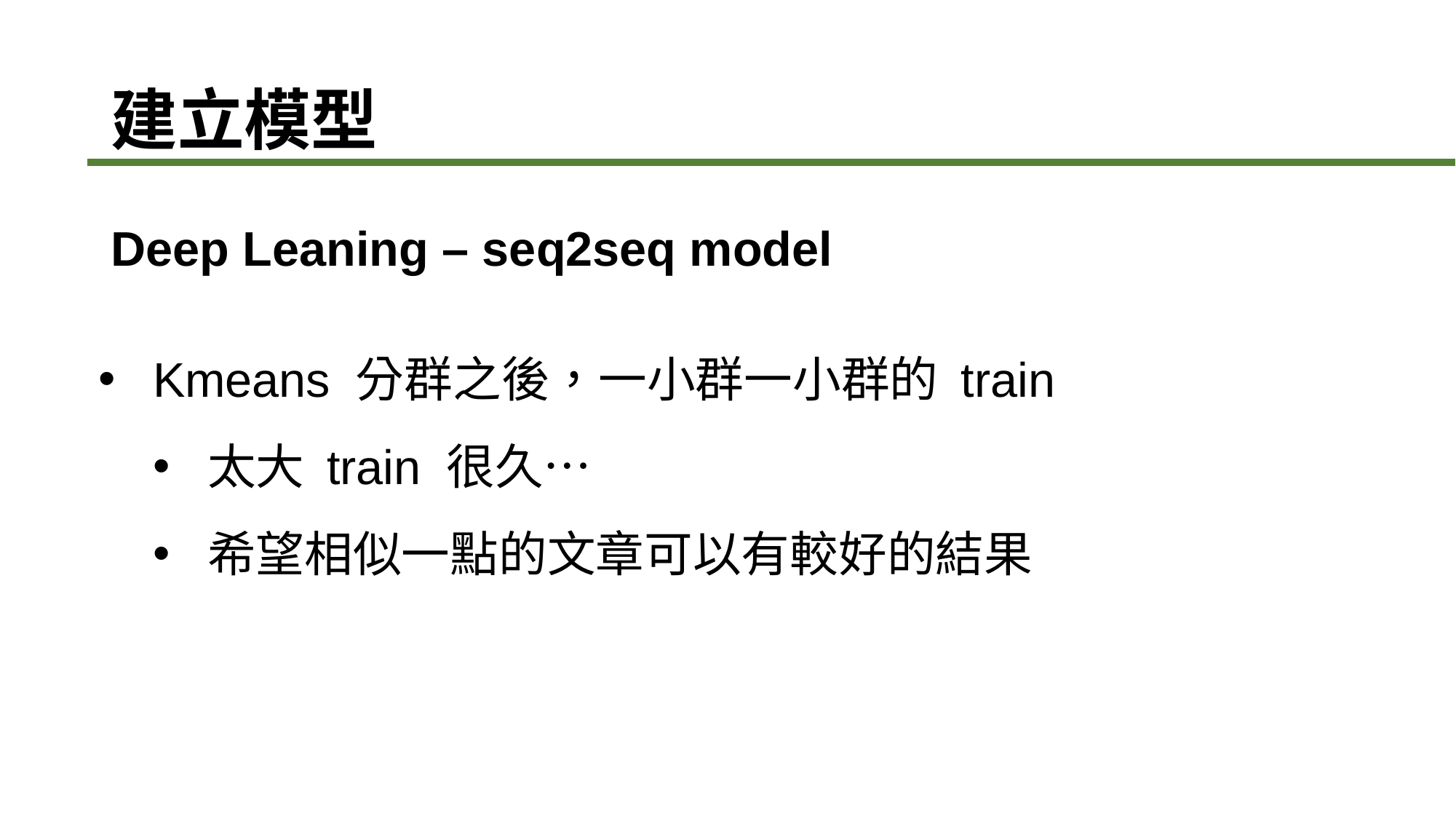

# 建立模型
Deep Leaning – seq2seq model
Kmeans 分群之後，一小群一小群的 train
太大 train 很久…
希望相似一點的文章可以有較好的結果